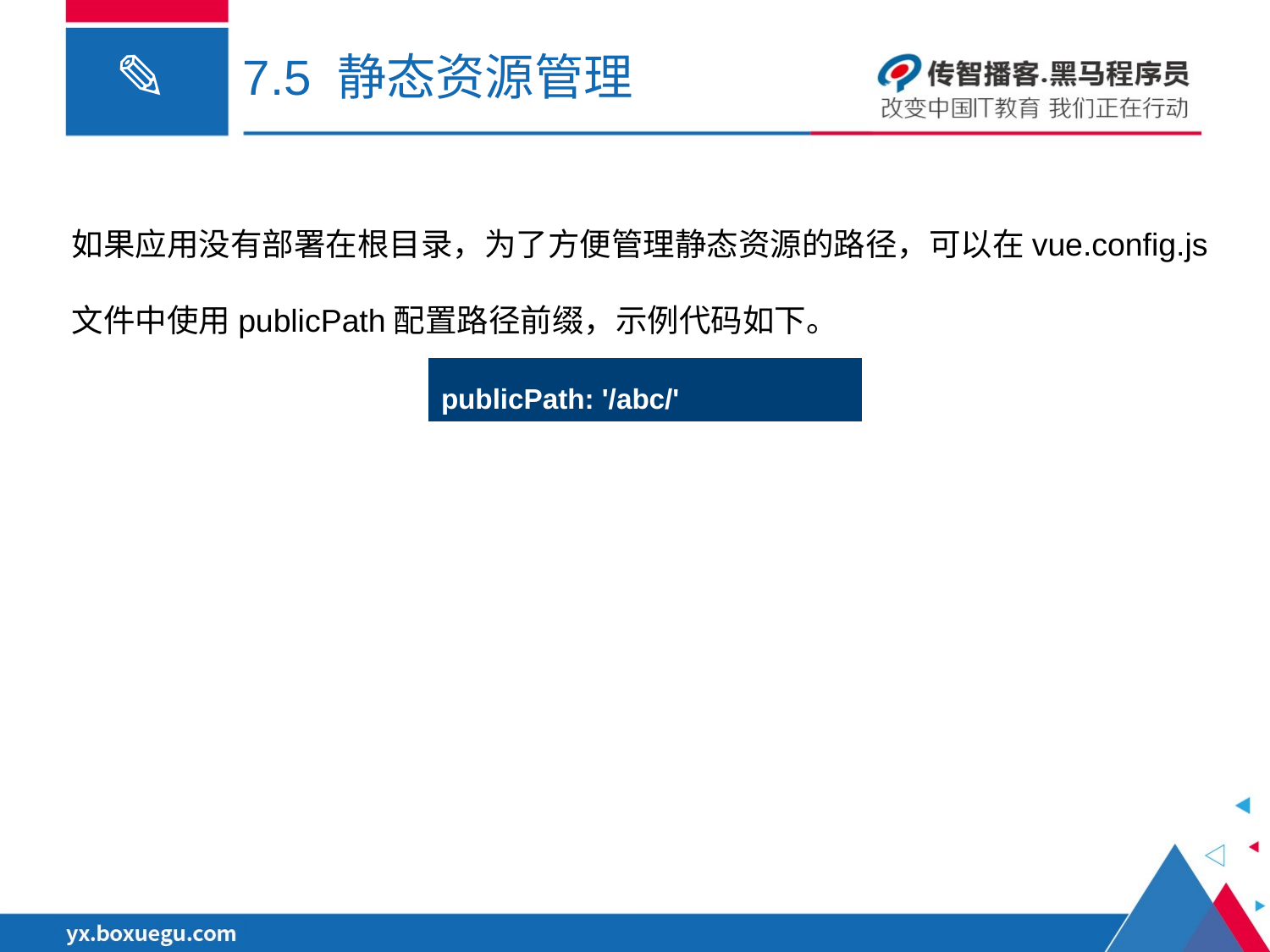

# 7.5 静态资源管理
如果应用没有部署在根目录，为了方便管理静态资源的路径，可以在vue.config.js文件中使用publicPath配置路径前缀，示例代码如下。
publicPath: '/abc/'